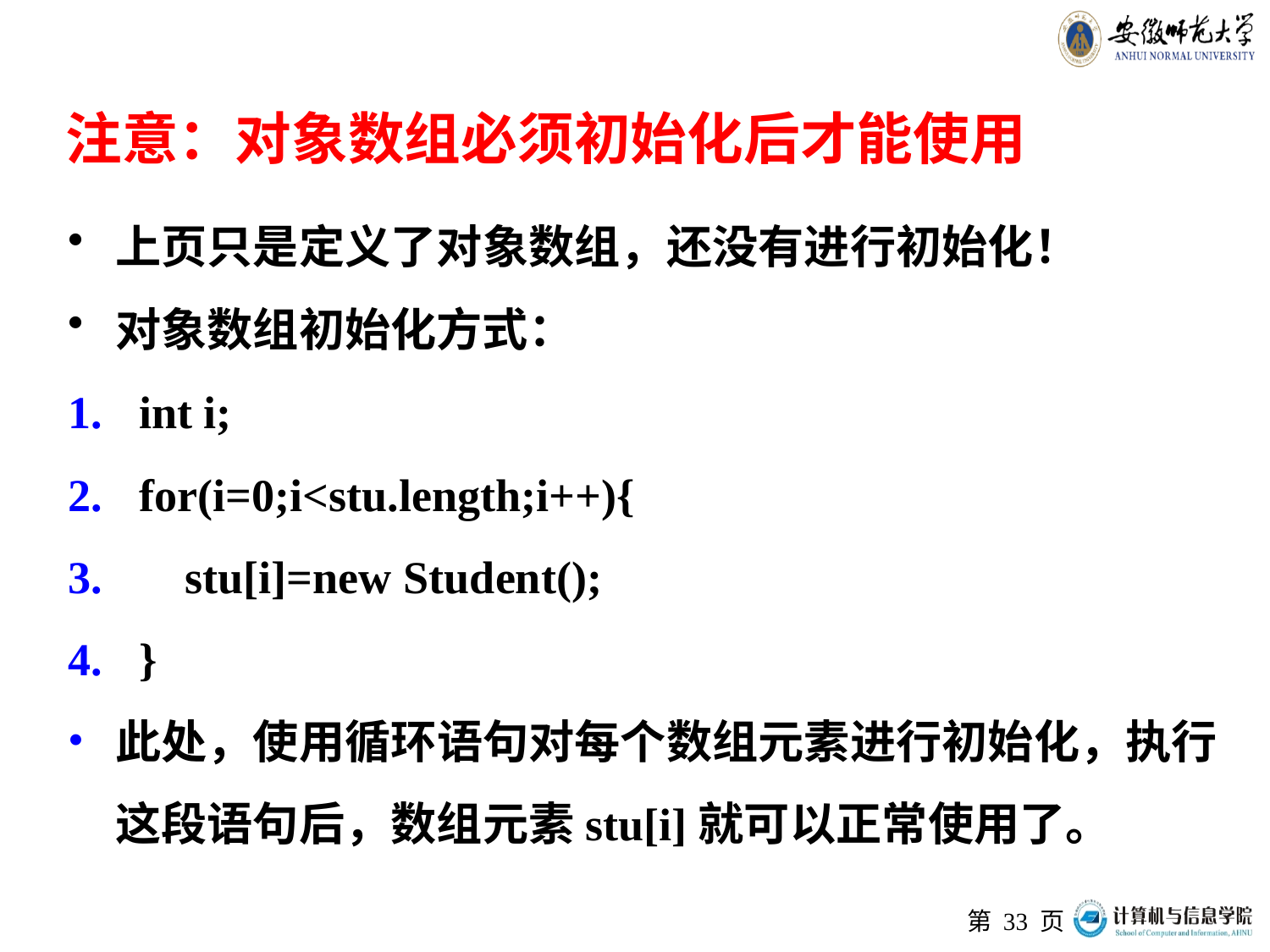

# 注意：对象数组必须初始化后才能使用
上页只是定义了对象数组，还没有进行初始化！
对象数组初始化方式：
int i;
for(i=0;i<stu.length;i++){
    stu[i]=new Student();
}
此处，使用循环语句对每个数组元素进行初始化，执行这段语句后，数组元素stu[i]就可以正常使用了。
第 33 页